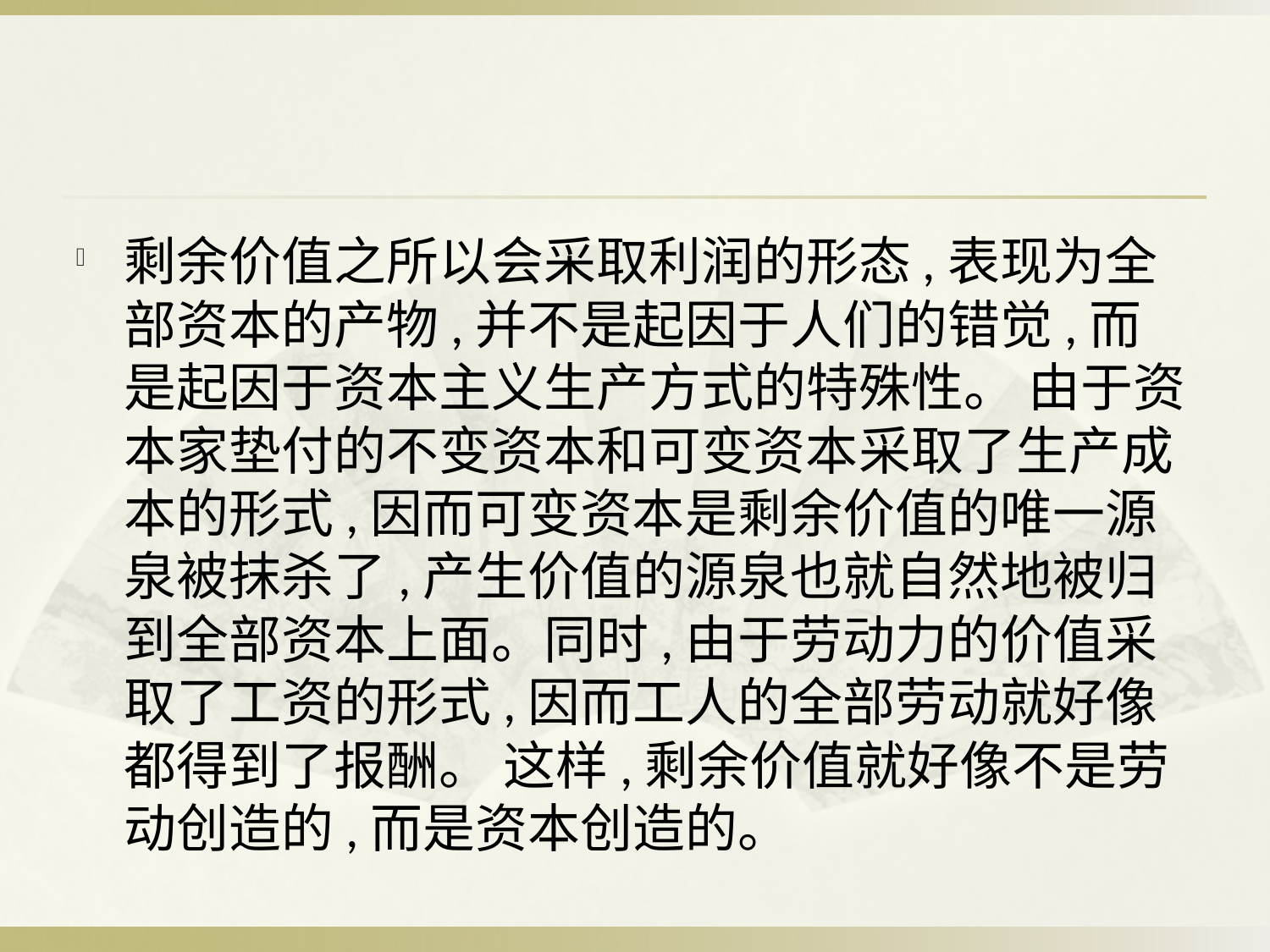

#
剩余价值之所以会采取利润的形态,表现为全部资本的产物,并不是起因于人们的错觉,而是起因于资本主义生产方式的特殊性。 由于资本家垫付的不变资本和可变资本采取了生产成本的形式,因而可变资本是剩余价值的唯一源泉被抹杀了,产生价值的源泉也就自然地被归到全部资本上面。同时,由于劳动力的价值采取了工资的形式,因而工人的全部劳动就好像都得到了报酬。 这样,剩余价值就好像不是劳动创造的,而是资本创造的。